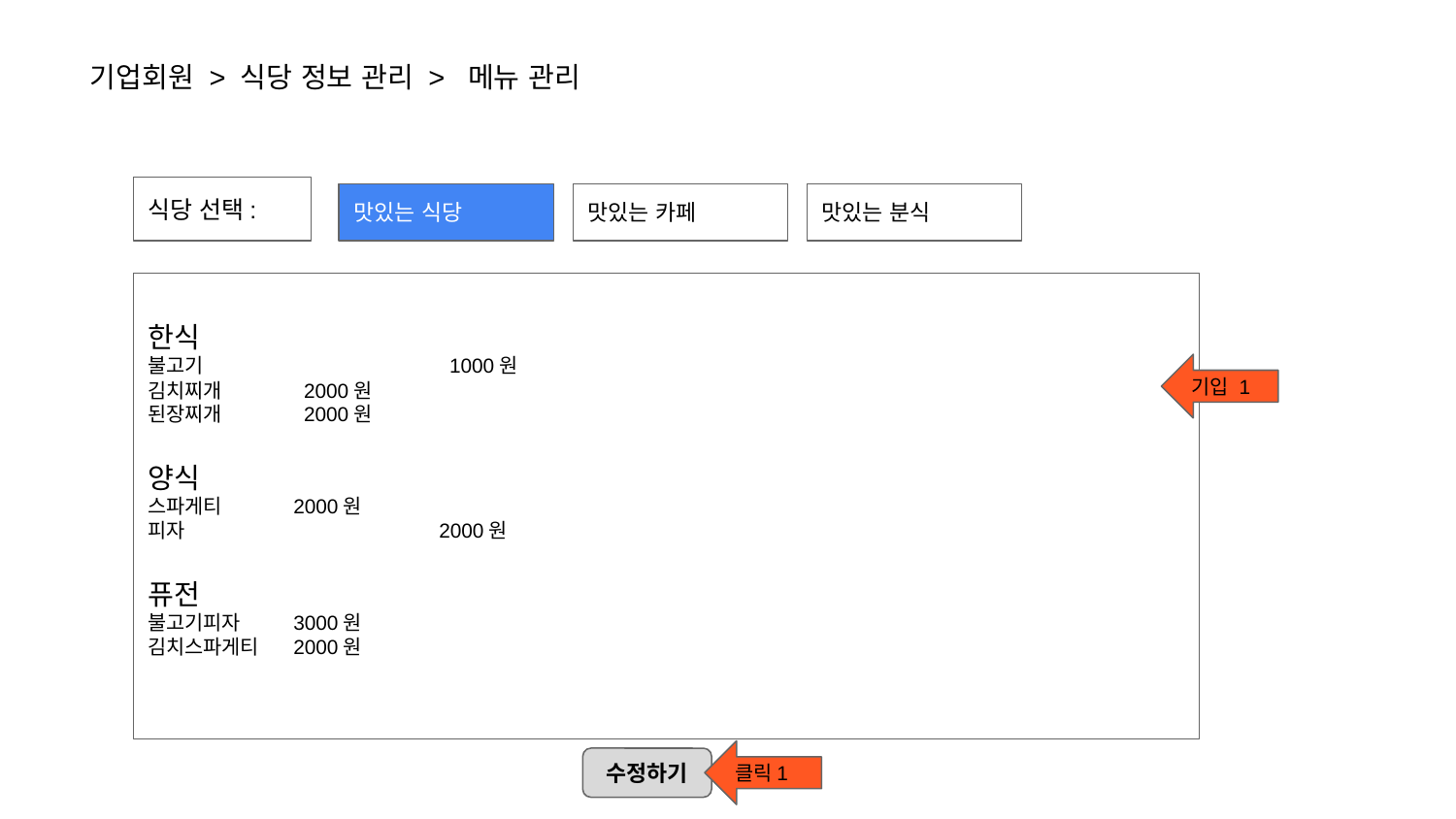

기업회원 > 식당 정보 관리 >  메뉴 관리
식당 선택:
맛있는 식당
맛있는 카페
맛있는 분식
한식
불고기		 1000원
김치찌개	 2000원
된장찌개	 2000원

양식
스파게티	2000원
피자		2000원

퓨전
불고기피자	3000원
김치스파게티	2000원

기입 1
클릭1
수정하기